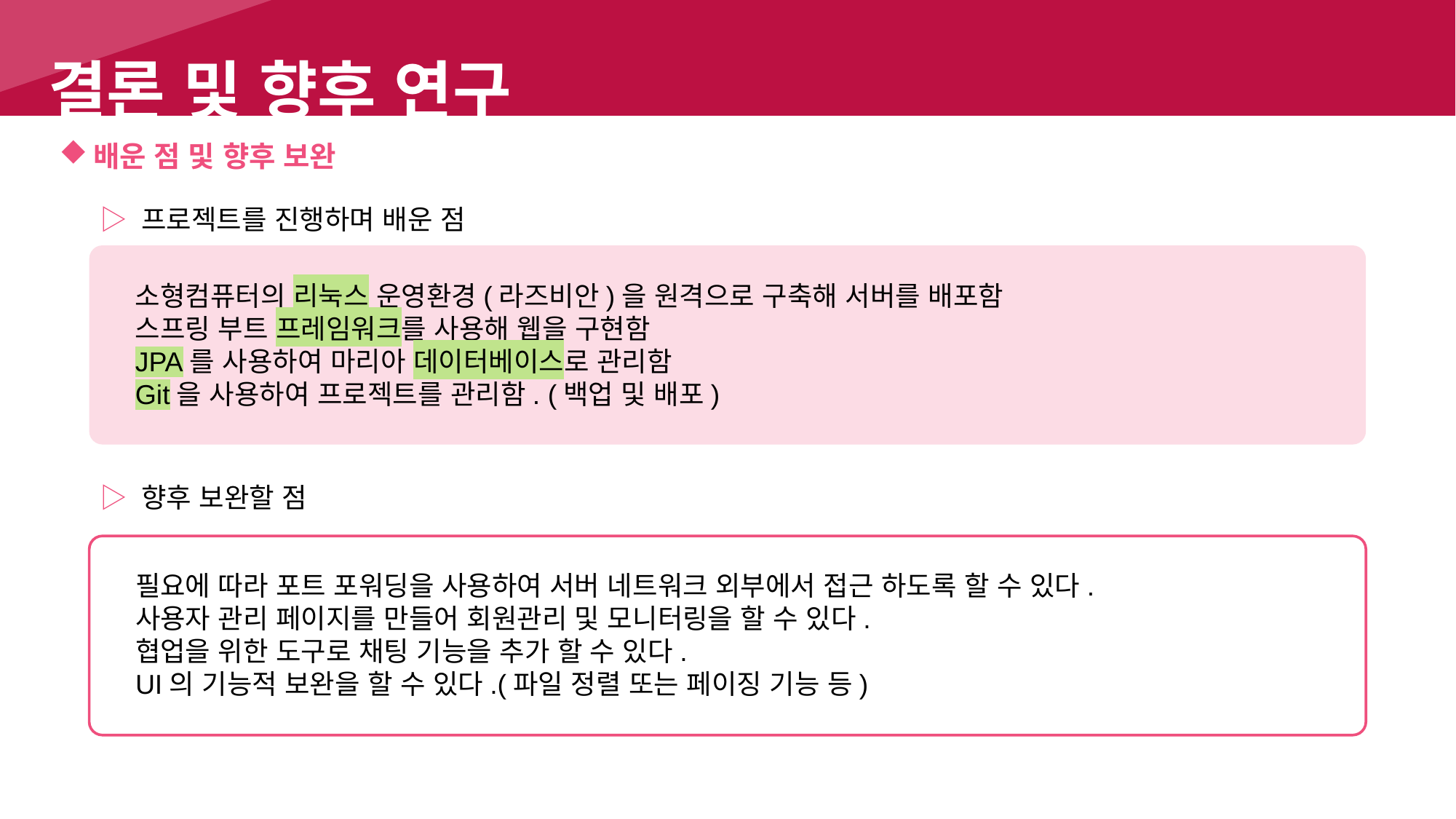

결론 및 향후 연구

배운 점 및 향후 보완
▷ 프로젝트를 진행하며 배운 점

소형컴퓨터의 리눅스 운영환경(라즈비안)을 원격으로 구축해 서버를 배포함
스프링 부트 프레임워크를 사용해 웹을 구현함
JPA를 사용하여 마리아 데이터베이스로 관리함
Git을 사용하여 프로젝트를 관리함. (백업 및 배포)
▷ 향후 보완할 점

필요에 따라 포트 포워딩을 사용하여 서버 네트워크 외부에서 접근 하도록 할 수 있다.
사용자 관리 페이지를 만들어 회원관리 및 모니터링을 할 수 있다.
협업을 위한 도구로 채팅 기능을 추가 할 수 있다.
UI의 기능적 보완을 할 수 있다.(파일 정렬 또는 페이징 기능 등)